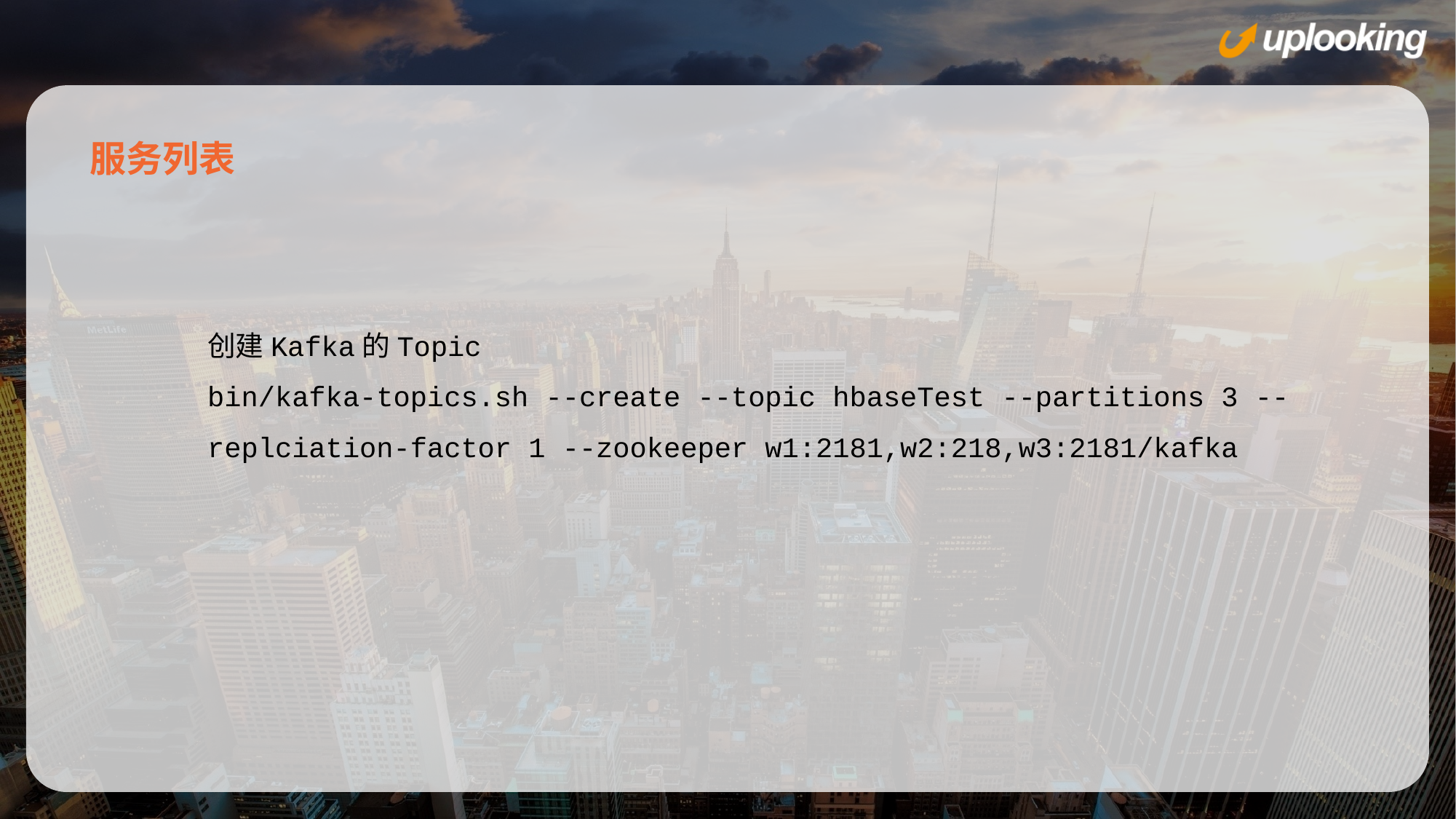

服务列表
创建Kafka的Topic
bin/kafka-topics.sh --create --topic hbaseTest --partitions 3 --replciation-factor 1 --zookeeper w1:2181,w2:218,w3:2181/kafka